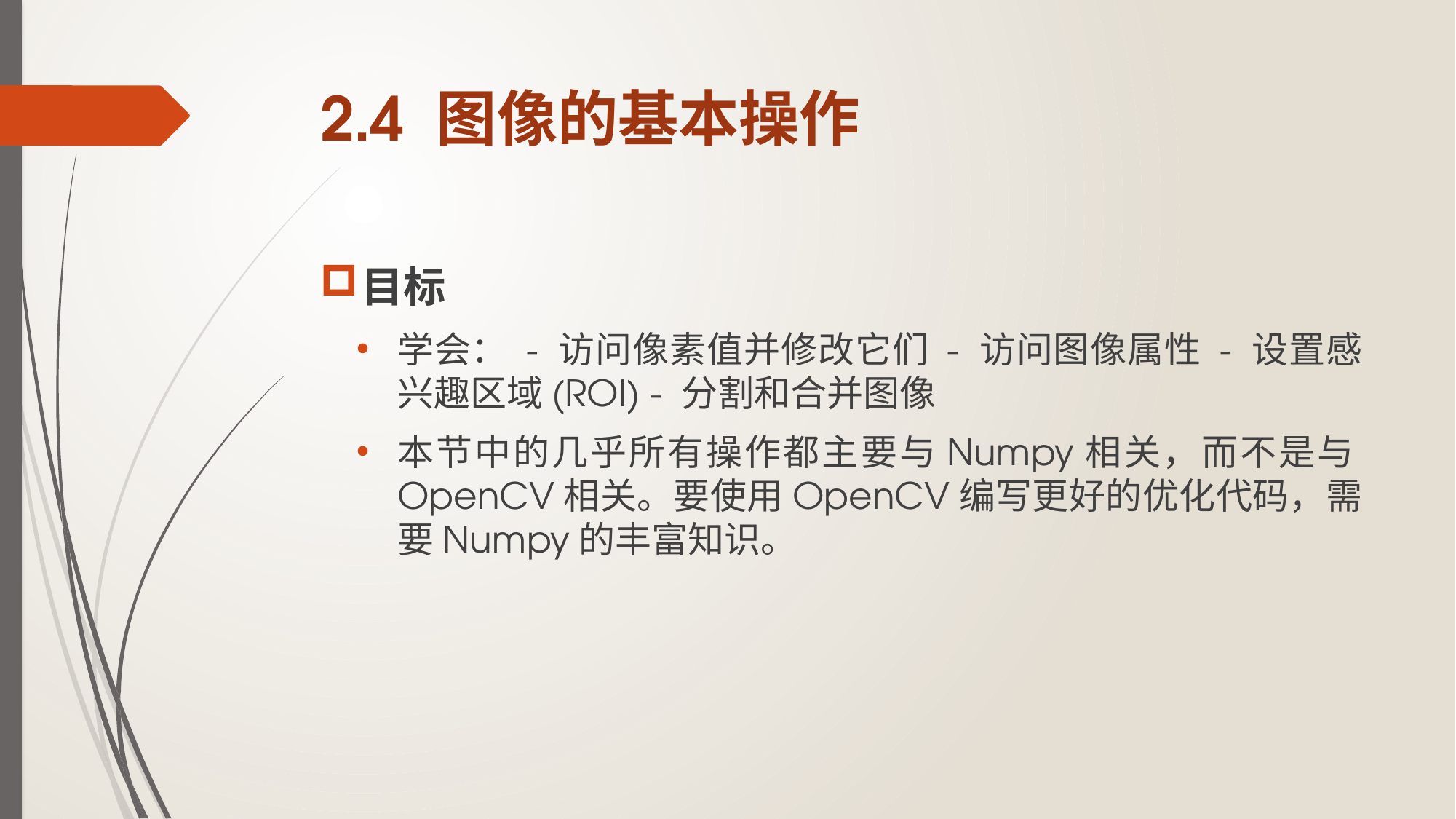

# 2.4 图像的基本操作
目标
学会： - 访问像素值并修改它们 - 访问图像属性 - 设置感兴趣区域(ROI) - 分割和合并图像
本节中的几乎所有操作都主要与Numpy相关，而不是与OpenCV相关。要使用OpenCV编写更好的优化代码，需要Numpy的丰富知识。